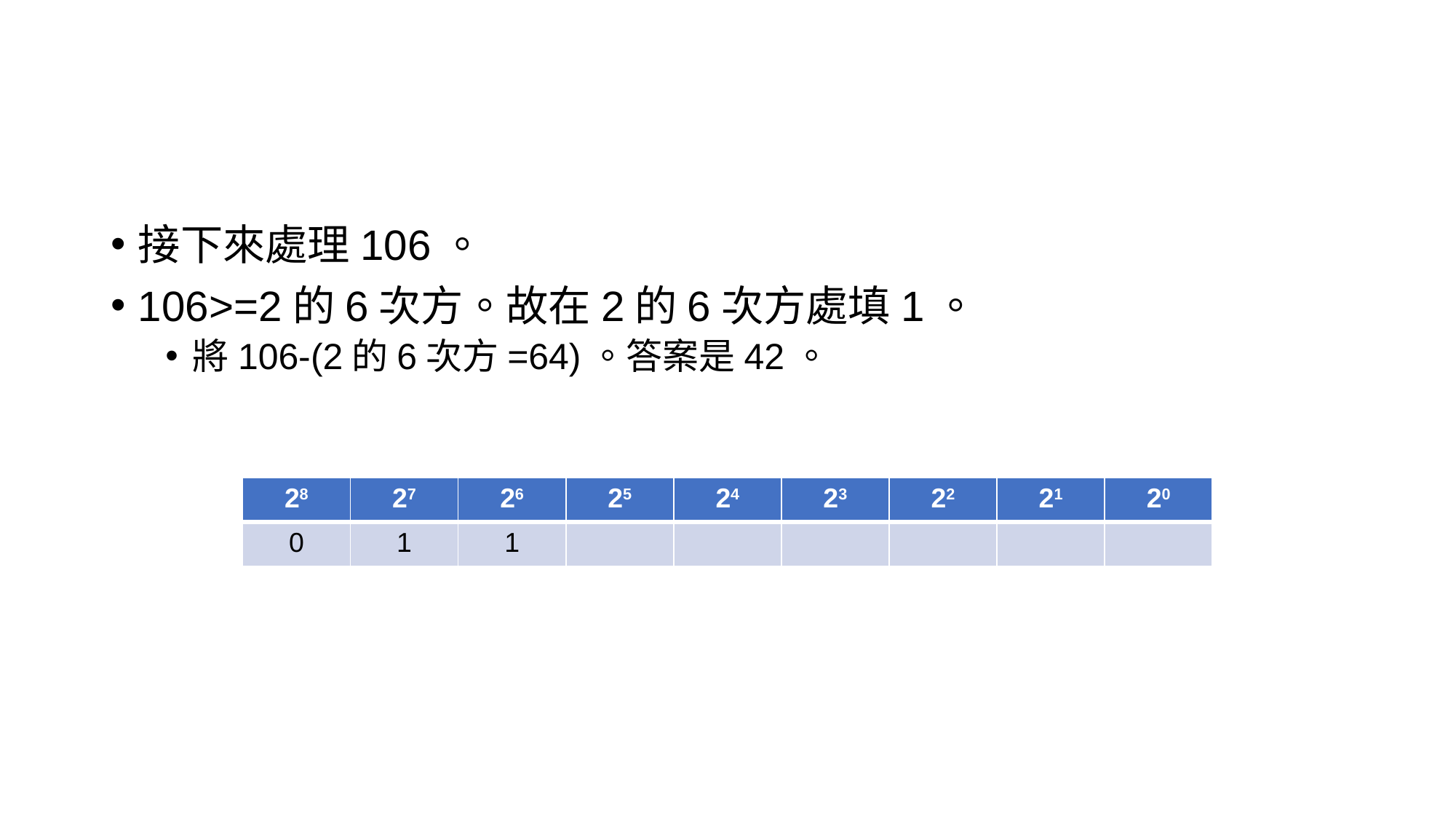

#
接下來處理106。
106>=2的6次方。故在2的6次方處填1。
將106-(2的6次方=64)。答案是42。
| 28 | 27 | 26 | 25 | 24 | 23 | 22 | 21 | 20 |
| --- | --- | --- | --- | --- | --- | --- | --- | --- |
| 0 | 1 | 1 |  |  |  |  |  |  |